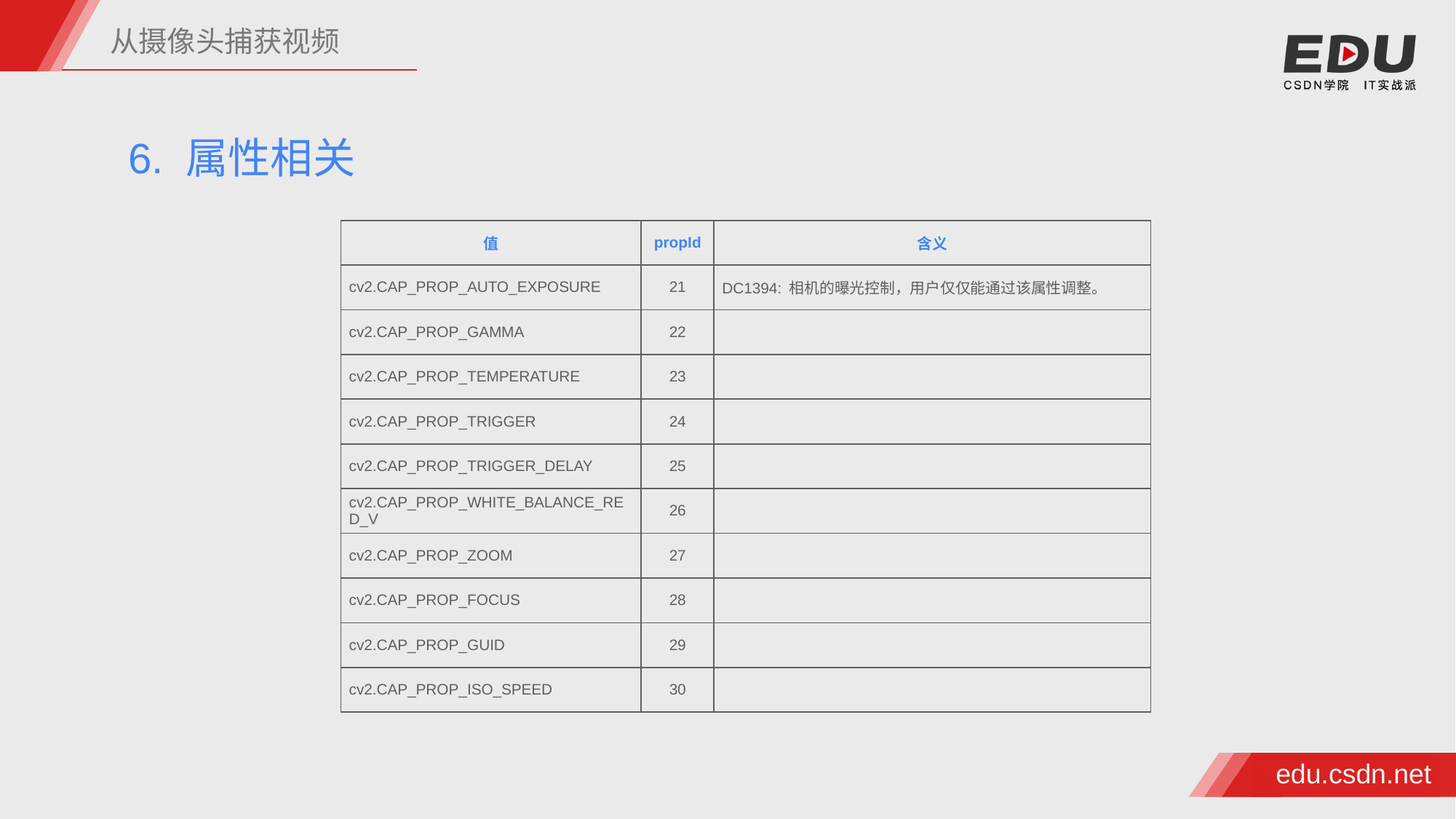

从摄像头捕获视频
6. 属性相关
| 值 | propId | 含义 |
| --- | --- | --- |
| cv2.CAP\_PROP\_AUTO\_EXPOSURE | 21 | DC1394: 相机的曝光控制，用户仅仅能通过该属性调整。 |
| cv2.CAP\_PROP\_GAMMA | 22 |  |
| cv2.CAP\_PROP\_TEMPERATURE | 23 |  |
| cv2.CAP\_PROP\_TRIGGER | 24 |  |
| cv2.CAP\_PROP\_TRIGGER\_DELAY | 25 |  |
| cv2.CAP\_PROP\_WHITE\_BALANCE\_RED\_V | 26 |  |
| cv2.CAP\_PROP\_ZOOM | 27 |  |
| cv2.CAP\_PROP\_FOCUS | 28 |  |
| cv2.CAP\_PROP\_GUID | 29 |  |
| cv2.CAP\_PROP\_ISO\_SPEED | 30 |  |